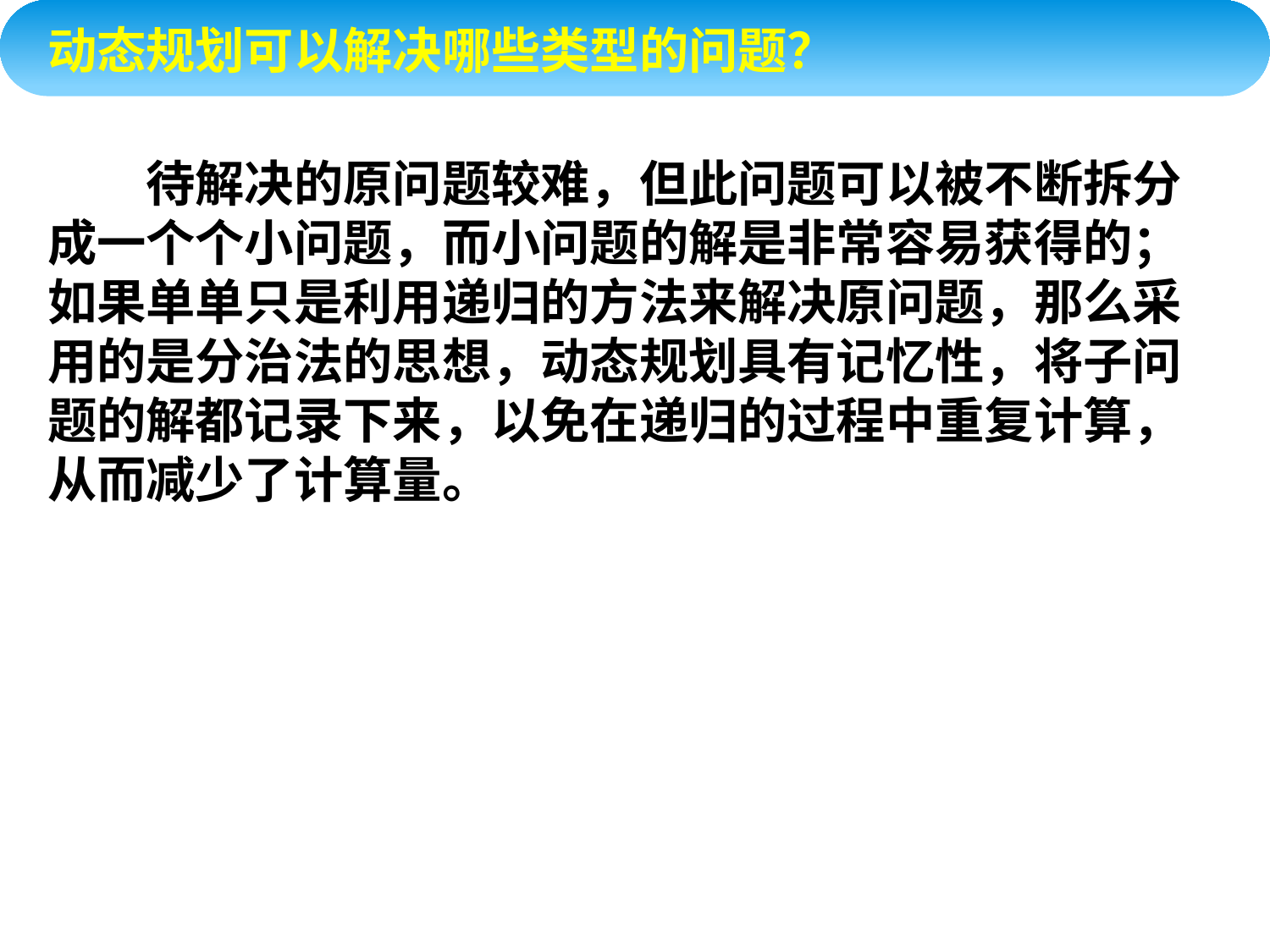

动态规划可以解决哪些类型的问题？
　　待解决的原问题较难，但此问题可以被不断拆分成一个个小问题，而小问题的解是非常容易获得的；如果单单只是利用递归的方法来解决原问题，那么采用的是分治法的思想，动态规划具有记忆性，将子问题的解都记录下来，以免在递归的过程中重复计算，从而减少了计算量。